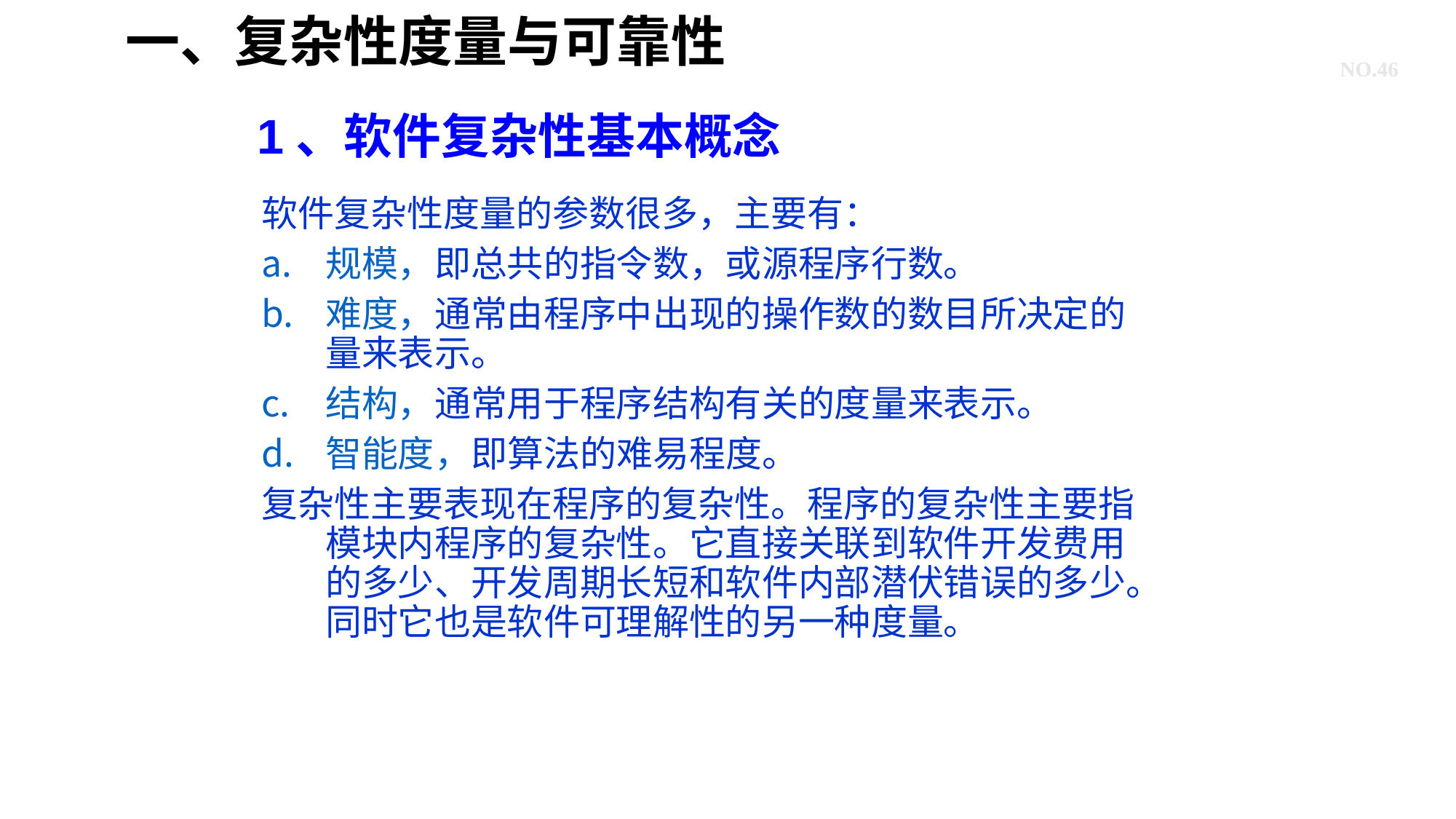

# 一、复杂性度量与可靠性
NO.46
1、软件复杂性基本概念
软件复杂性度量的参数很多，主要有：
规模，即总共的指令数，或源程序行数。
难度，通常由程序中出现的操作数的数目所决定的量来表示。
结构，通常用于程序结构有关的度量来表示。
智能度，即算法的难易程度。
复杂性主要表现在程序的复杂性。程序的复杂性主要指模块内程序的复杂性。它直接关联到软件开发费用的多少、开发周期长短和软件内部潜伏错误的多少。同时它也是软件可理解性的另一种度量。